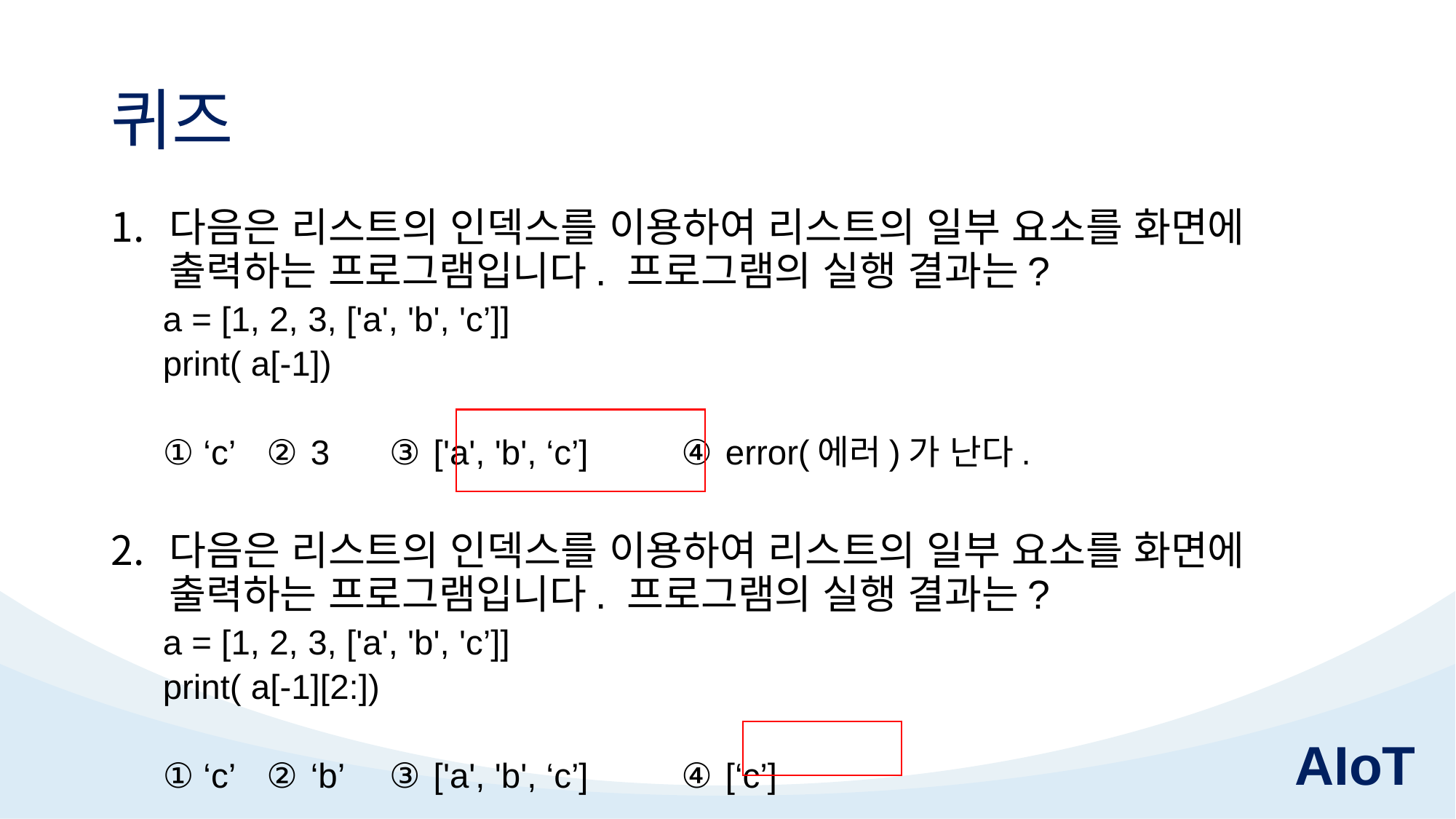

# 퀴즈
다음은 리스트의 인덱스를 이용하여 리스트의 일부 요소를 화면에 출력하는 프로그램입니다. 프로그램의 실행 결과는?
a = [1, 2, 3, ['a', 'b', 'c’]]
print( a[-1])

① ‘c’	② 3 	  ③ ['a', 'b', ‘c’]	④ error(에러)가 난다.

다음은 리스트의 인덱스를 이용하여 리스트의 일부 요소를 화면에 출력하는 프로그램입니다. 프로그램의 실행 결과는?
a = [1, 2, 3, ['a', 'b', 'c’]]
print( a[-1][2:])

① ‘c’	② ‘b’ 	  ③ ['a', 'b', ‘c’]	④ [‘c’]